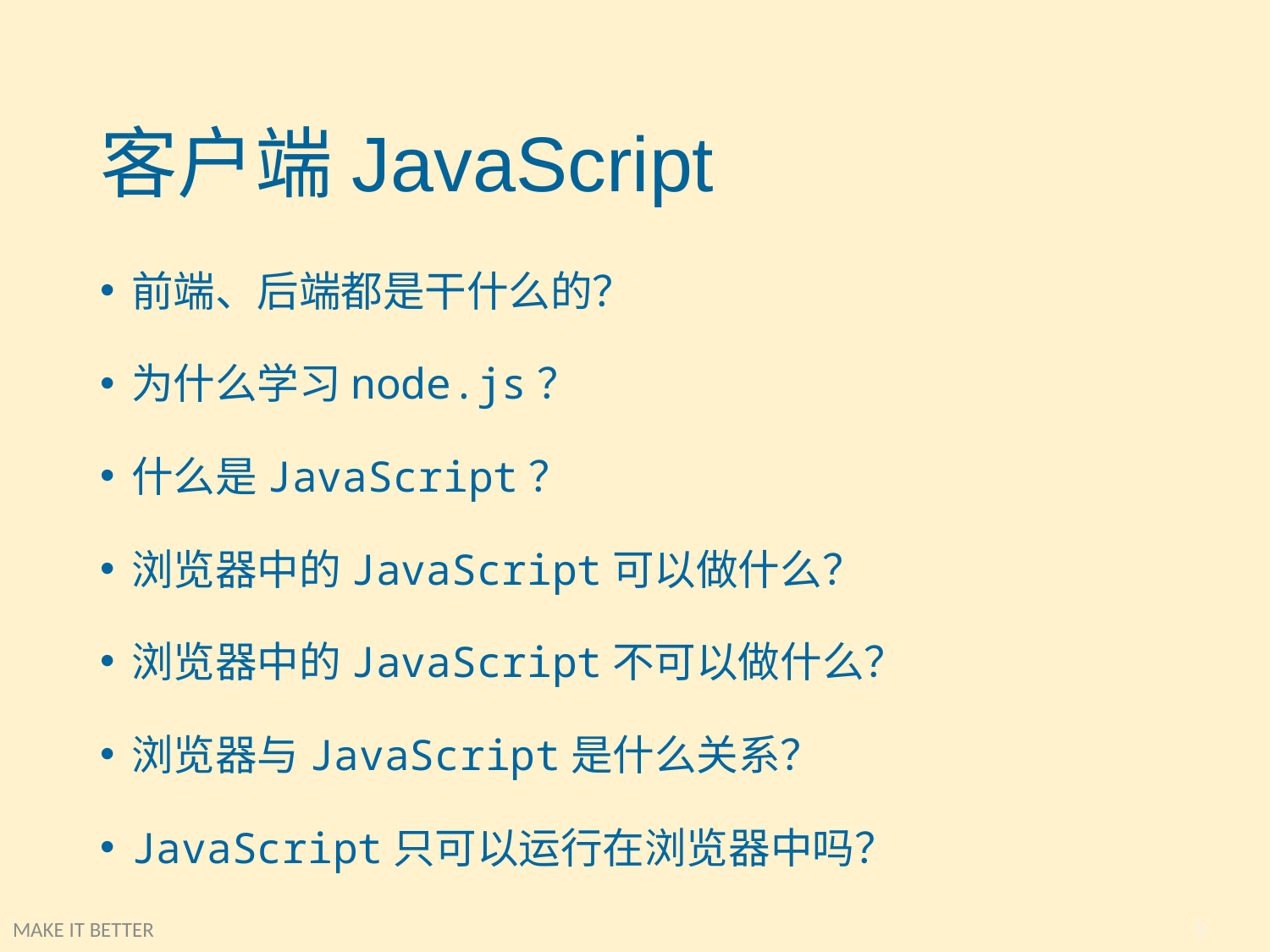

# 客户端JavaScript
前端、后端都是干什么的？
为什么学习node.js？
什么是JavaScript？
浏览器中的JavaScript可以做什么？
浏览器中的JavaScript不可以做什么？
浏览器与JavaScript是什么关系？
JavaScript只可以运行在浏览器中吗？
5
MAKE IT BETTER